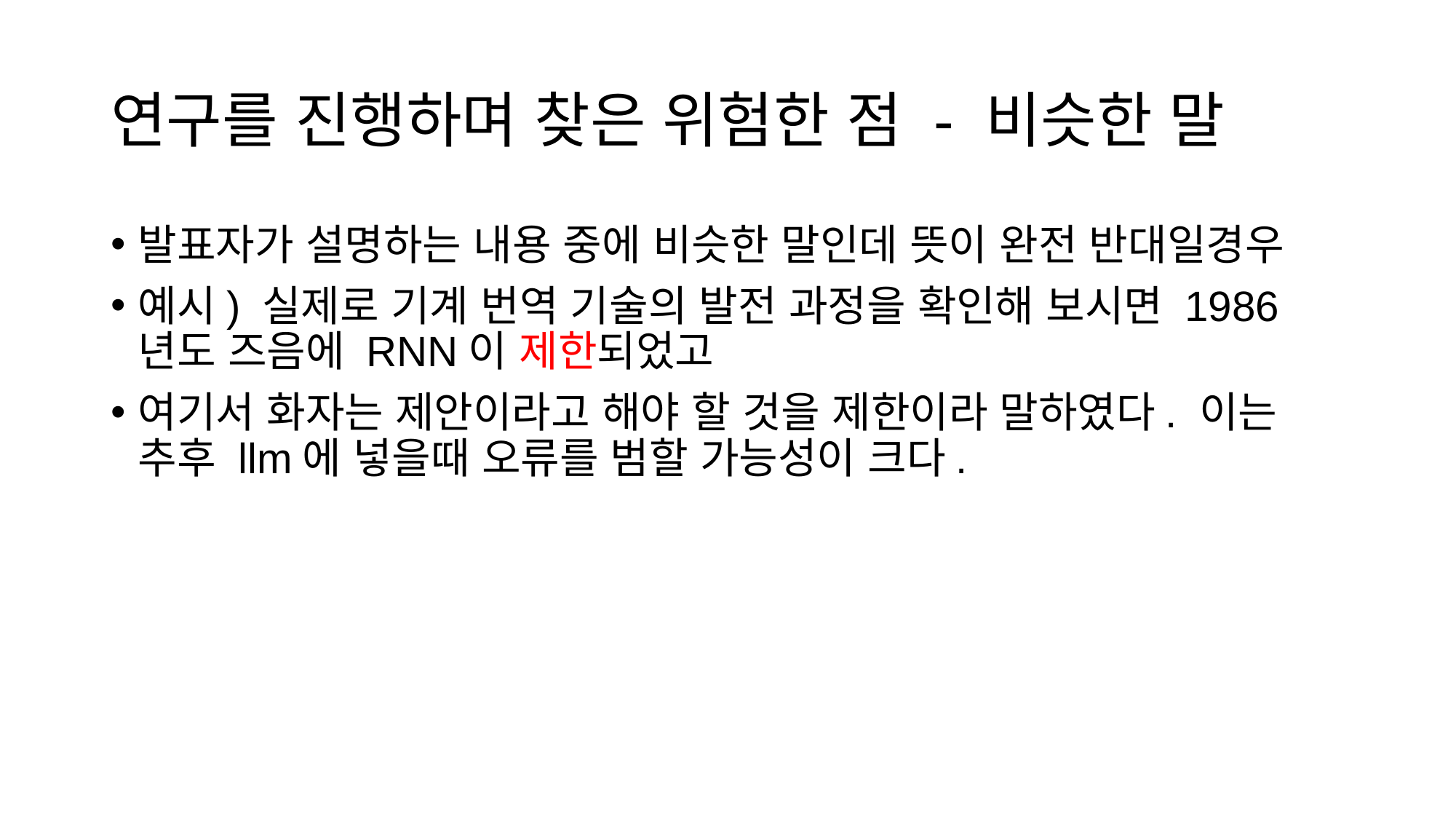

# 연구를 진행하며 찾은 위험한 점 - 비슷한 말
발표자가 설명하는 내용 중에 비슷한 말인데 뜻이 완전 반대일경우
예시) 실제로 기계 번역 기술의 발전 과정을 확인해 보시면 1986년도 즈음에 RNN이 제한되었고
여기서 화자는 제안이라고 해야 할 것을 제한이라 말하였다. 이는 추후 llm에 넣을때 오류를 범할 가능성이 크다.